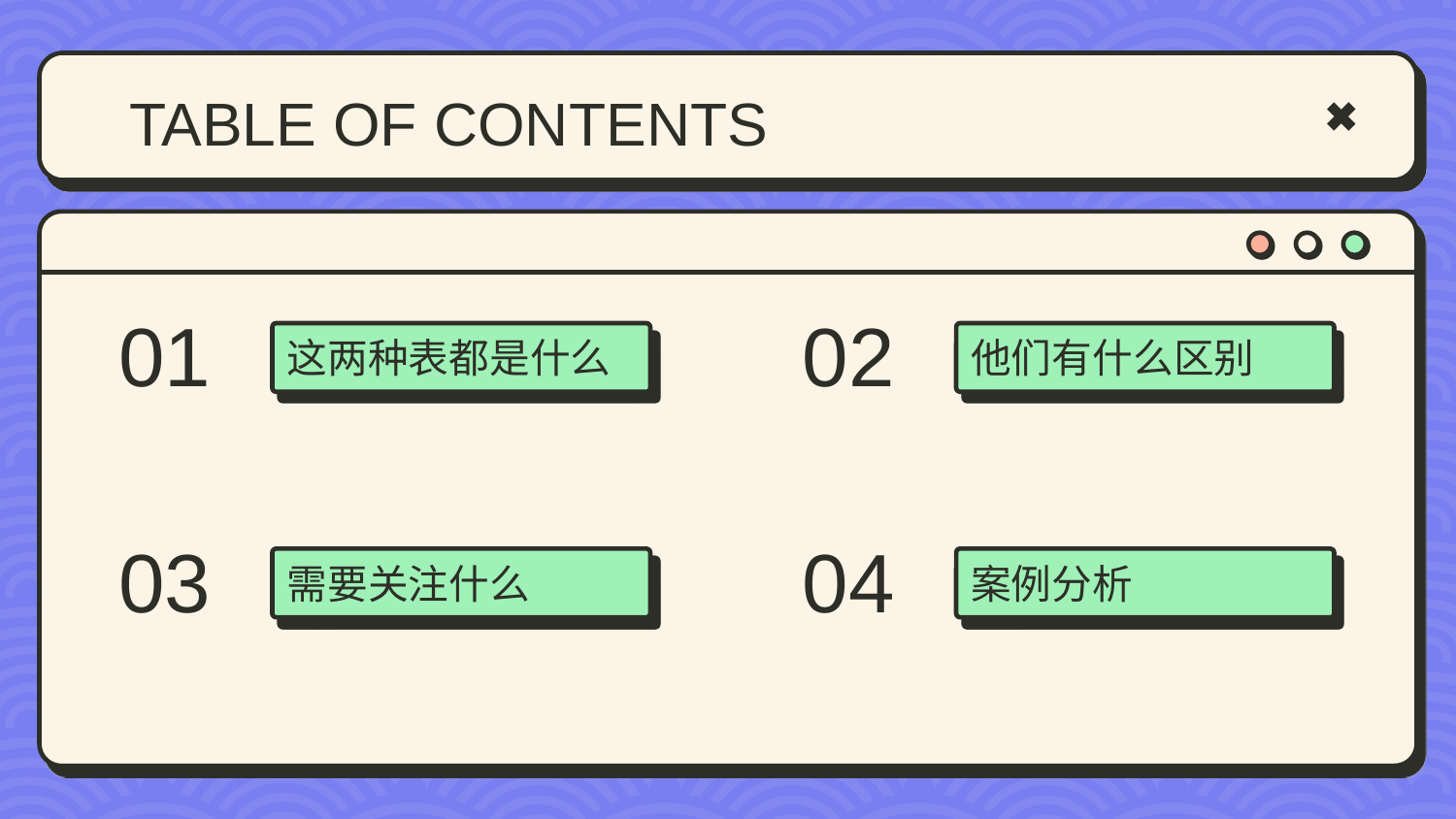

# TABLE OF CONTENTS
01
02
这两种表都是什么

他们有什么区别

03
04

需要关注什么

案例分析